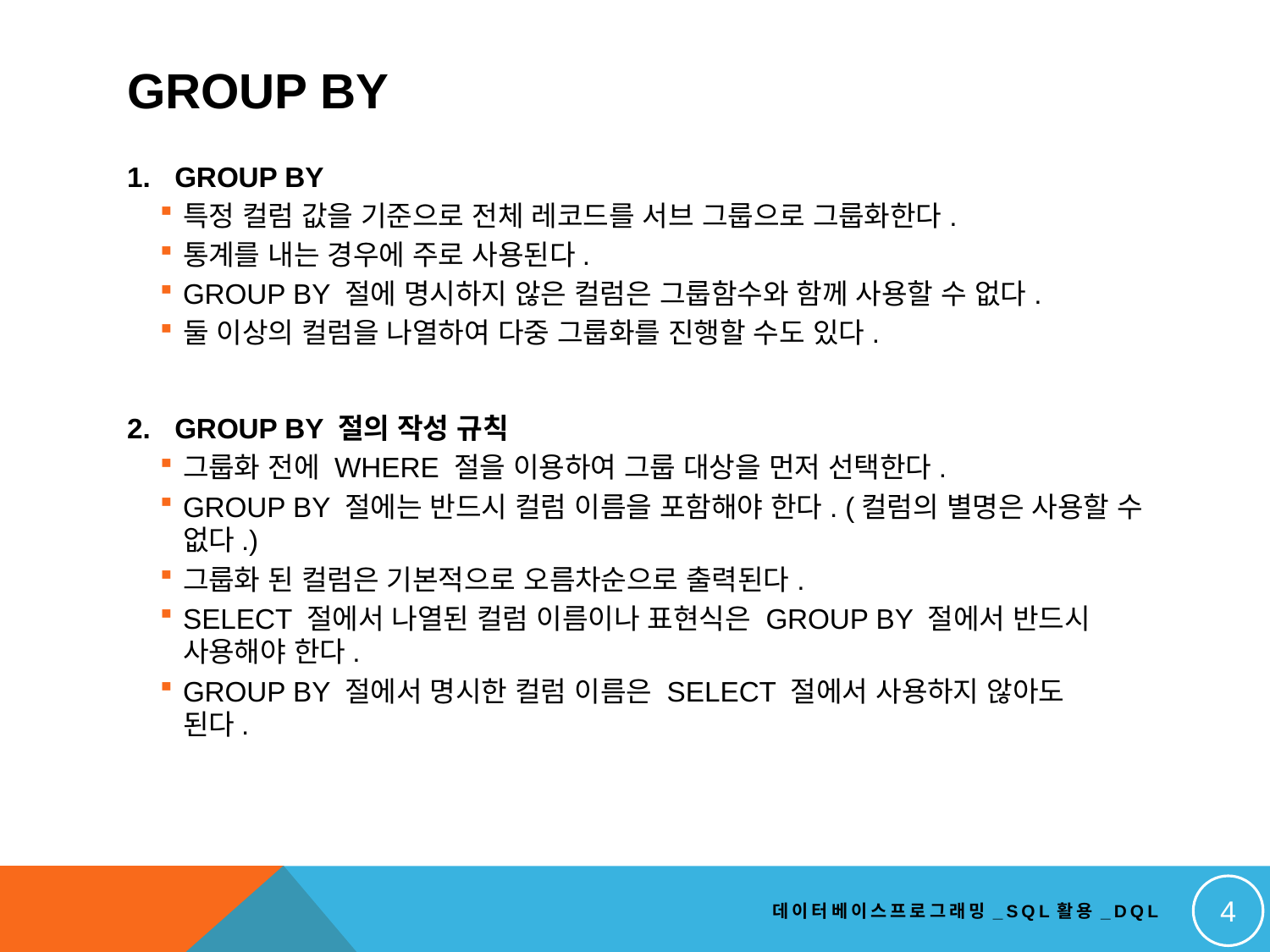

# GROUP BY
GROUP BY
특정 컬럼 값을 기준으로 전체 레코드를 서브 그룹으로 그룹화한다.
통계를 내는 경우에 주로 사용된다.
GROUP BY 절에 명시하지 않은 컬럼은 그룹함수와 함께 사용할 수 없다.
둘 이상의 컬럼을 나열하여 다중 그룹화를 진행할 수도 있다.

GROUP BY 절의 작성 규칙
그룹화 전에 WHERE 절을 이용하여 그룹 대상을 먼저 선택한다.
GROUP BY 절에는 반드시 컬럼 이름을 포함해야 한다. (컬럼의 별명은 사용할 수 없다.)
그룹화 된 컬럼은 기본적으로 오름차순으로 출력된다.
SELECT 절에서 나열된 컬럼 이름이나 표현식은 GROUP BY 절에서 반드시 사용해야 한다.
GROUP BY 절에서 명시한 컬럼 이름은 SELECT 절에서 사용하지 않아도
된다.
4
데이터베이스프로그래밍_SQL활용_DQL